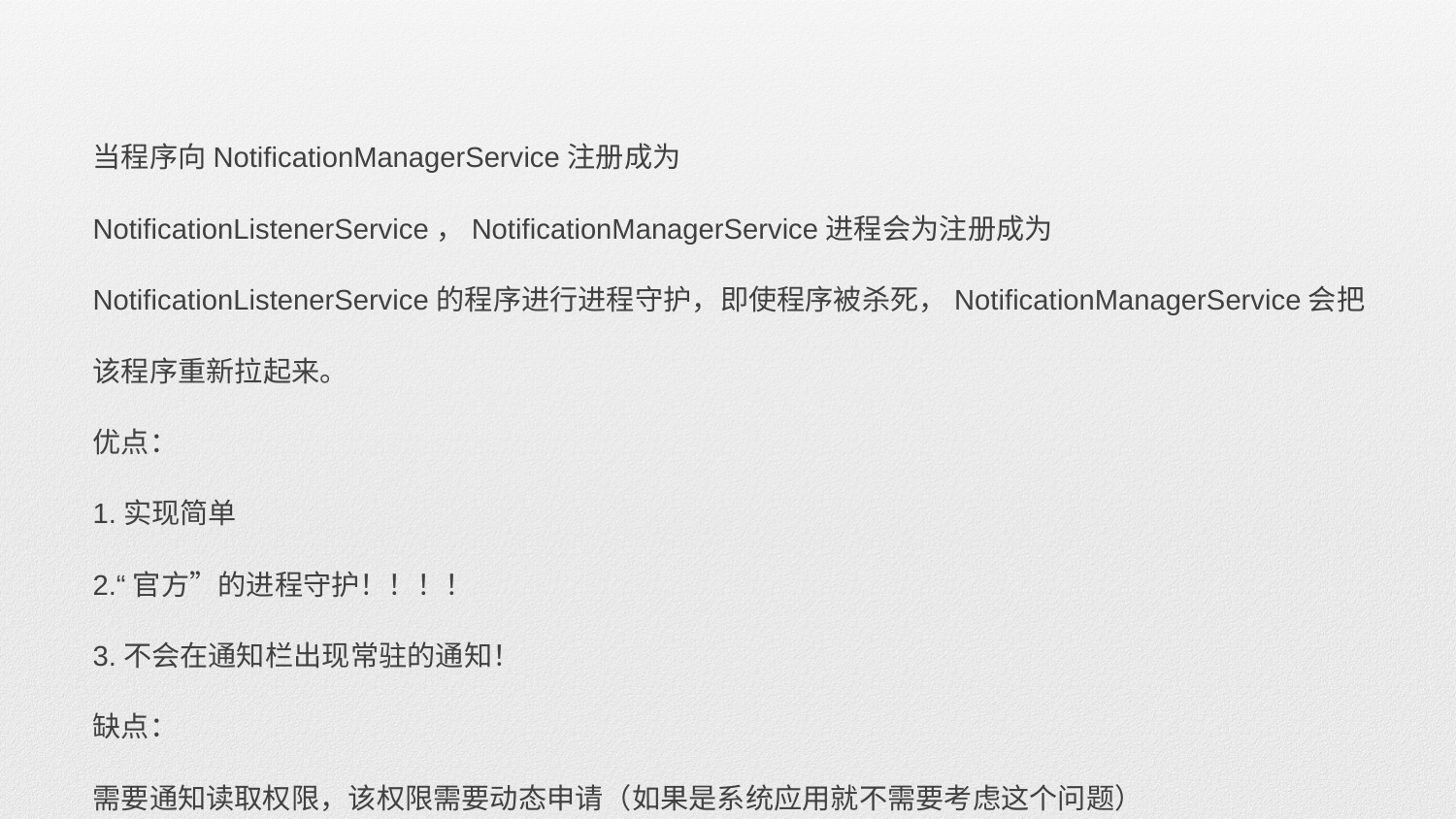

当程序向NotificationManagerService注册成为NotificationListenerService，NotificationManagerService进程会为注册成为NotificationListenerService的程序进行进程守护，即使程序被杀死，NotificationManagerService会把该程序重新拉起来。
优点：
1.实现简单
2.“官方”的进程守护！！！！
3.不会在通知栏出现常驻的通知！
缺点：
需要通知读取权限，该权限需要动态申请（如果是系统应用就不需要考虑这个问题）